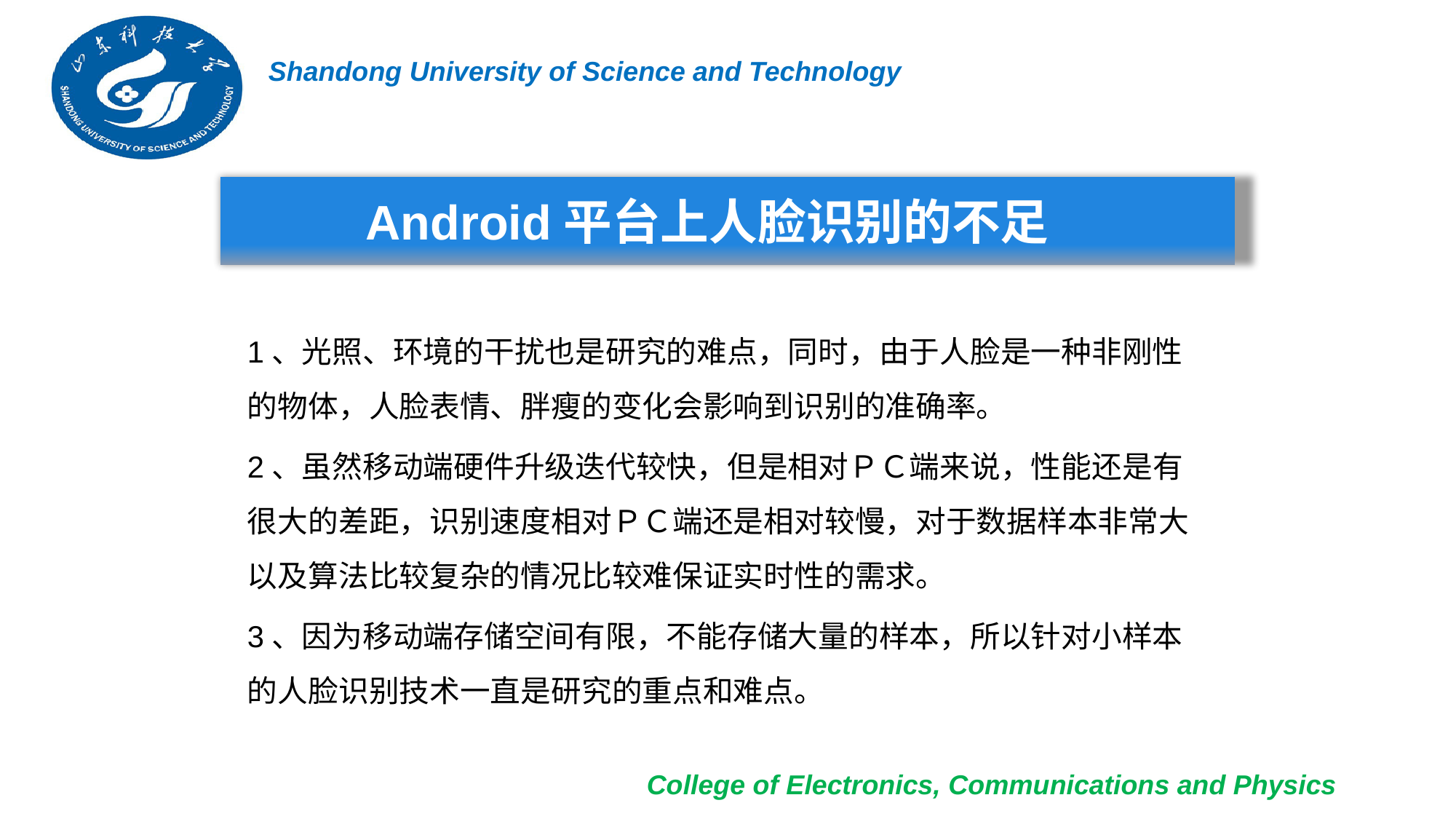

Android平台上人脸识别的不足
1、光照、环境的干扰也是研究的难点，同时，由于人脸是一种非刚性的物体，人脸表情、胖瘦的变化会影响到识别的准确率。
2、虽然移动端硬件升级迭代较快，但是相对ＰＣ端来说，性能还是有很大的差距，识别速度相对ＰＣ端还是相对较慢，对于数据样本非常大以及算法比较复杂的情况比较难保证实时性的需求。
3、因为移动端存储空间有限，不能存储大量的样本，所以针对小样本的人脸识别技术一直是研究的重点和难点。